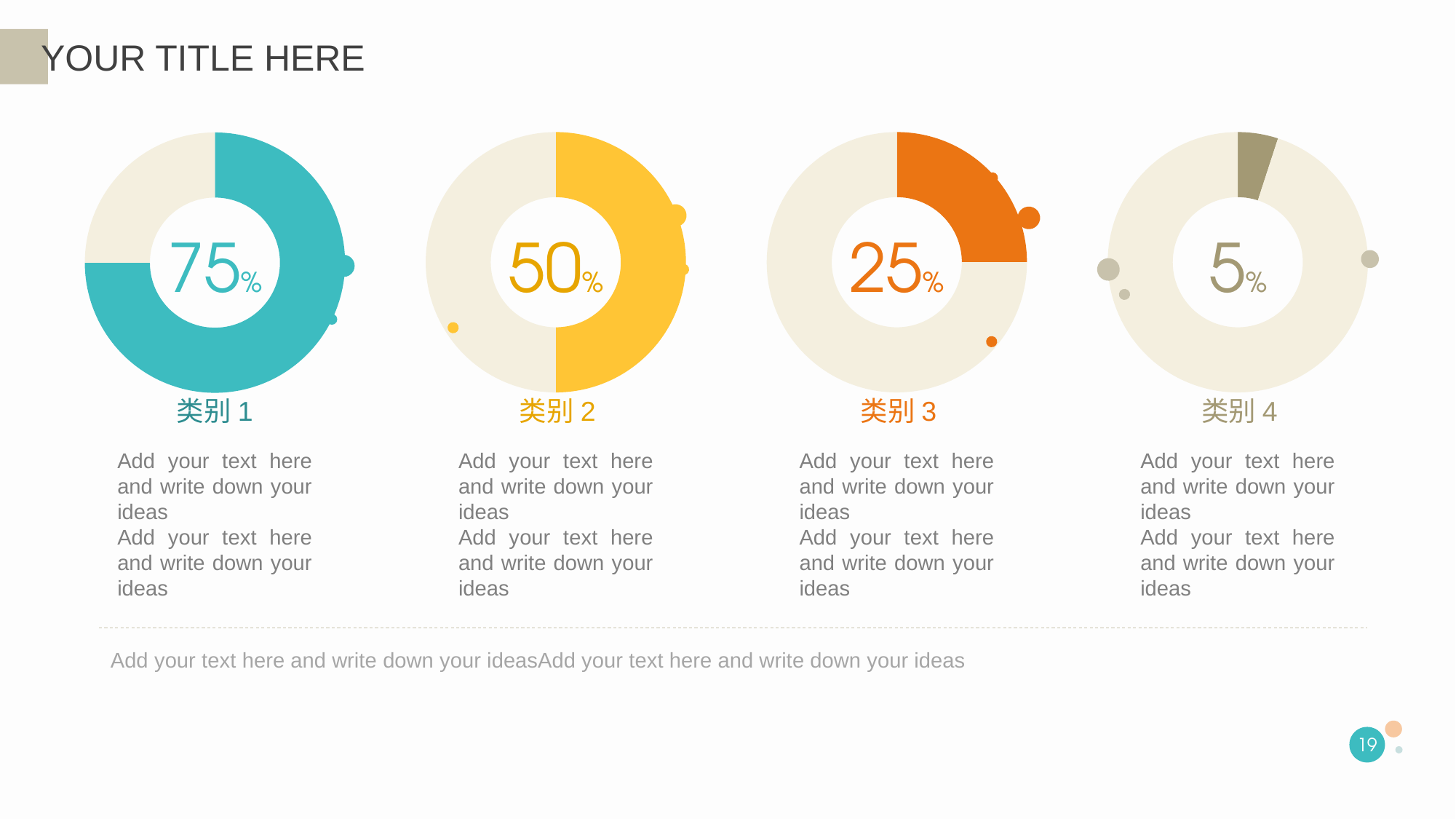

YOUR TITLE HERE

### Chart

| Category | 销售额 |
|---|---|
| 实占百分比 | 50.0 |
| 余下 | 50.0 |

### Chart

| Category | 销售额 |
|---|---|
| 实占百分比 | 25.0 |
| 余下 | 75.0 |

### Chart

| Category | 销售额 |
|---|---|
| 实占百分比 | 5.0 |
| 余下 | 95.0 |

### Chart

| Category | 销售额 |
|---|---|
| 实占百分比 | 75.0 |
| 余下 | 25.0 |

50%
25%
5%
75%

类别2
Add your text here and write down your ideas
Add your text here and write down your ideas
类别3
Add your text here and write down your ideas
Add your text here and write down your ideas
类别4
Add your text here and write down your ideas
Add your text here and write down your ideas
类别1
Add your text here and write down your ideas
Add your text here and write down your ideas
Add your text here and write down your ideasAdd your text here and write down your ideas
19